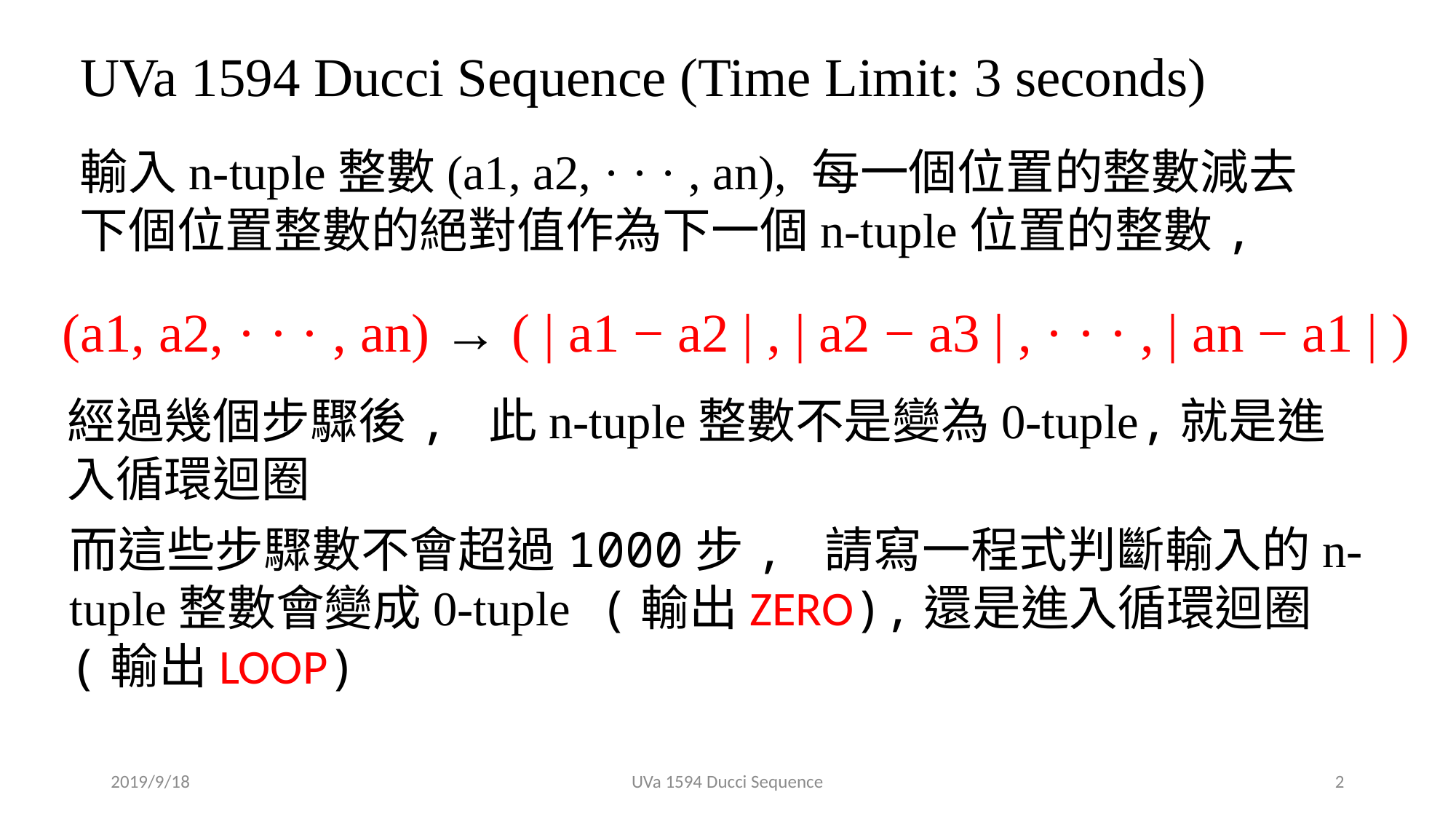

# UVa 1594 Ducci Sequence (Time Limit: 3 seconds)
輸入n-tuple整數(a1, a2, · · · , an), 每一個位置的整數減去下個位置整數的絕對值作為下一個n-tuple位置的整數,
(a1, a2, · · · , an) → ( | a1 − a2 | , | a2 − a3 | , · · · , | an − a1 | )
經過幾個步驟後, 此n-tuple整數不是變為0-tuple,就是進入循環迴圈

而這些步驟數不會超過1000步, 請寫一程式判斷輸入的n-tuple整數會變成0-tuple (輸出ZERO),還是進入循環迴圈(輸出LOOP)
2019/9/18
UVa 1594 Ducci Sequence
2